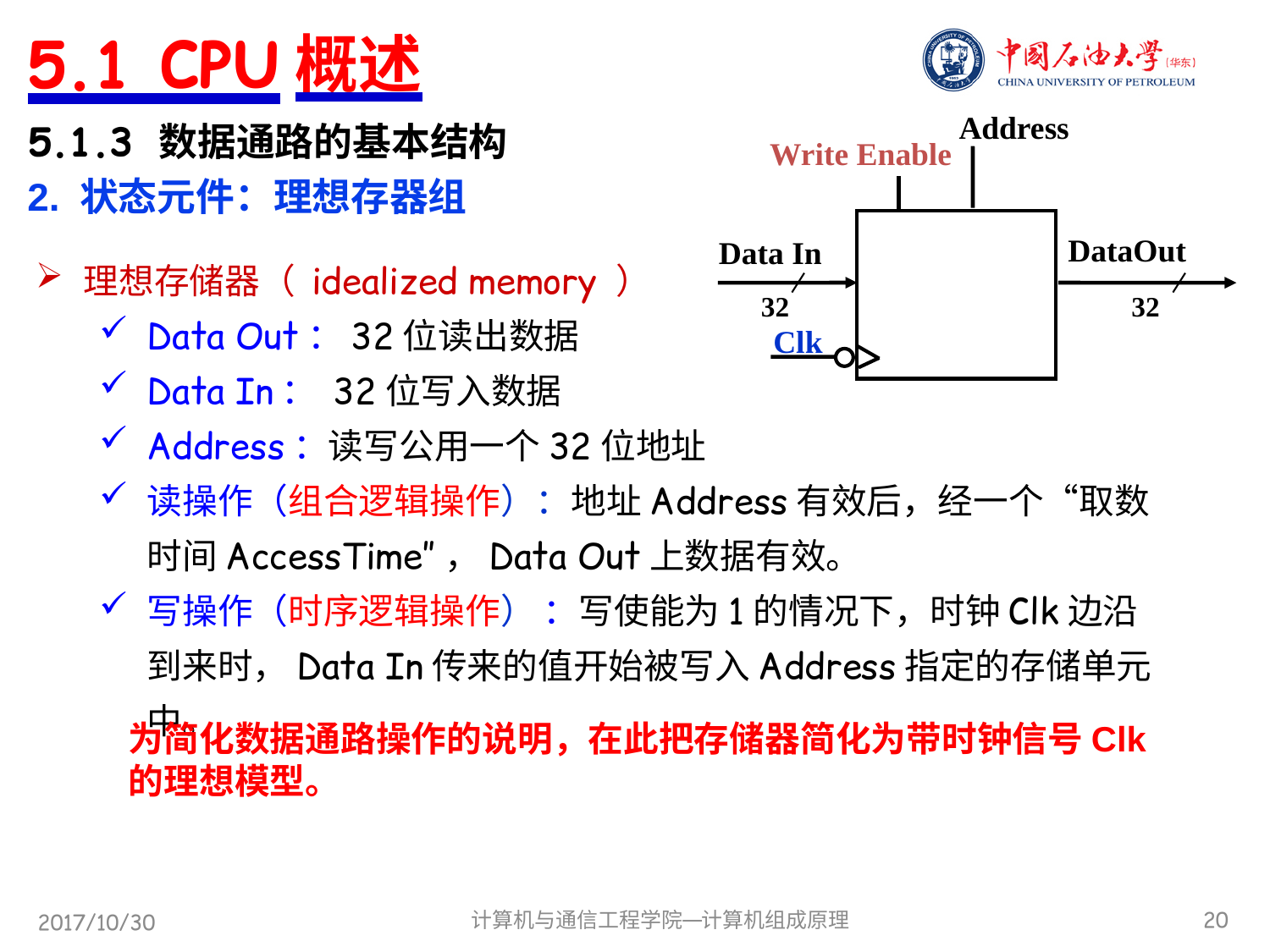

# 5.1 CPU概述
Address
5.1.3 数据通路的基本结构

Write Enable

2. 状态元件：理想存器组

DataOut
Data In
理想存储器（ idealized memory ）
Data Out：32位读出数据
Data In： 32位写入数据
Address：读写公用一个32位地址
读操作（组合逻辑操作）：地址Address有效后，经一个“取数时间AccessTime”，Data Out上数据有效。
写操作（时序逻辑操作） ：写使能为1的情况下，时钟Clk边沿到来时，Data In传来的值开始被写入Address指定的存储单元中。

32

32
Clk

为简化数据通路操作的说明，在此把存储器简化为带时钟信号Clk的理想模型。
计算机与通信工程学院—计算机组成原理
20
2017/10/30